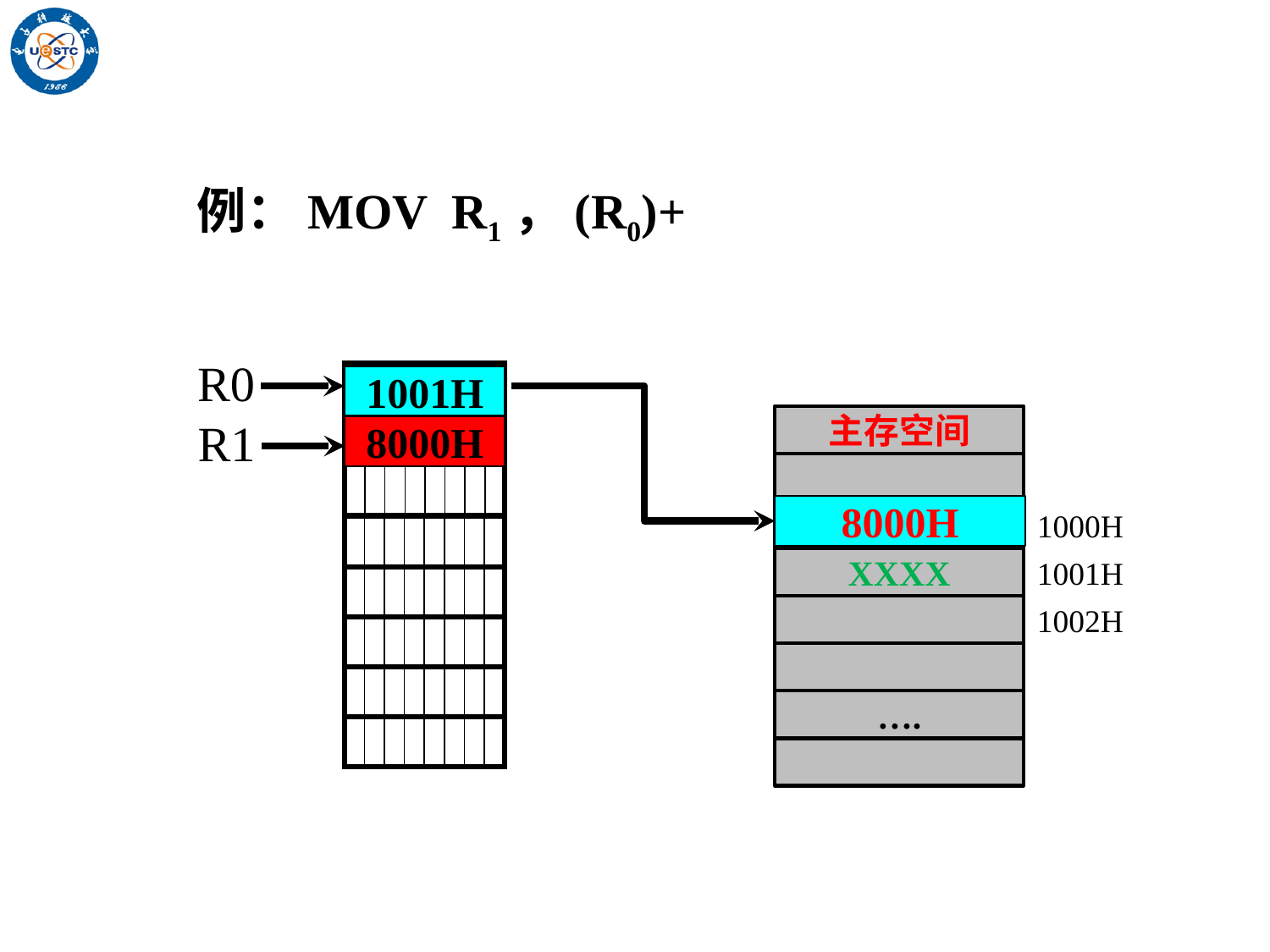

例：MOV  R1，(R0)+
R0

1000H
1001H
R1
主存空间

1000H
XXXX
1001H

1002H

….

8000H
8000H